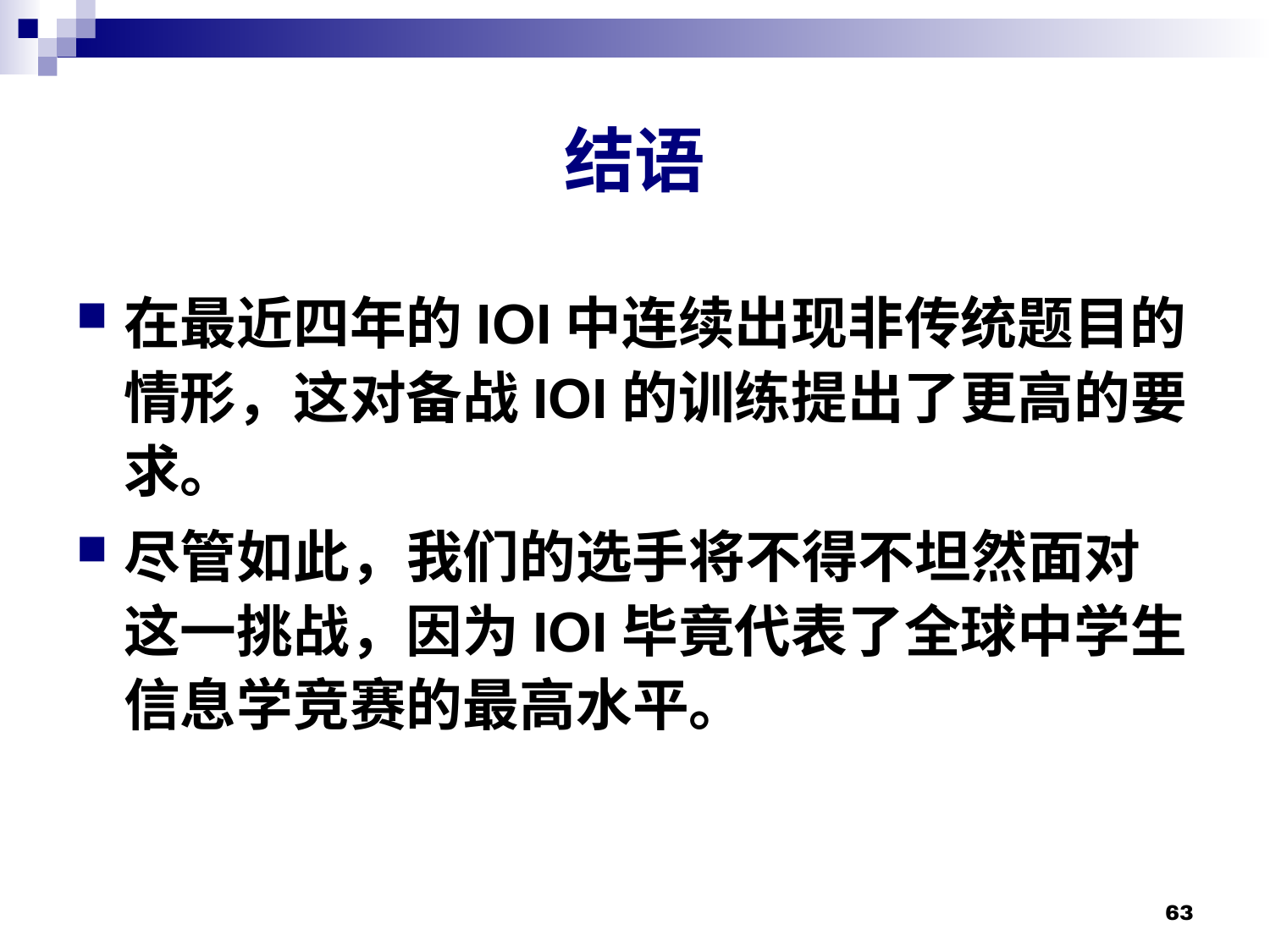

# 结语
在最近四年的IOI中连续出现非传统题目的情形，这对备战IOI的训练提出了更高的要求。
尽管如此，我们的选手将不得不坦然面对这一挑战，因为IOI毕竟代表了全球中学生信息学竞赛的最高水平。
63